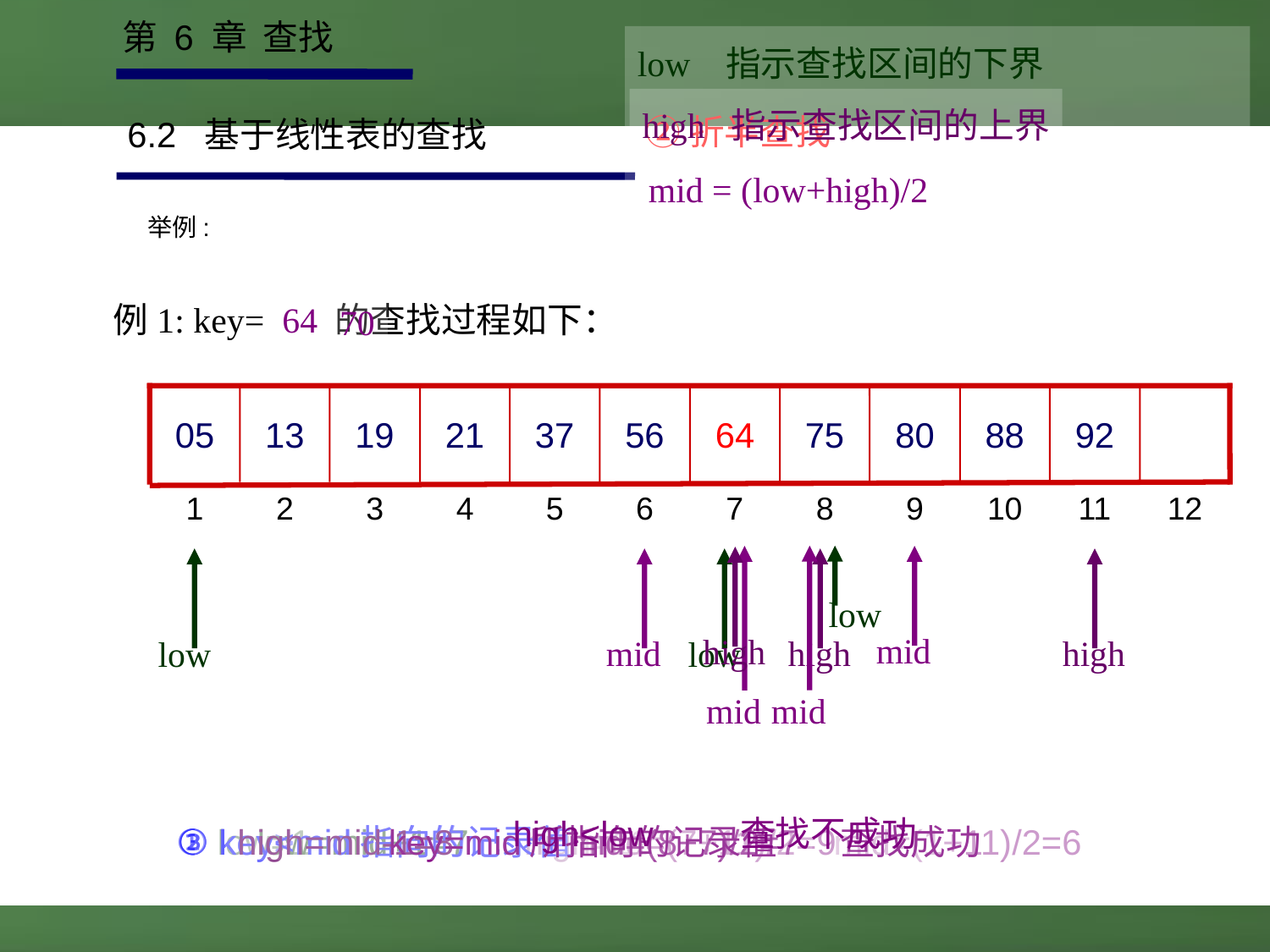

第 6 章  查找
low   指示查找区间的下界

high  指示查找区间的上界
②折半查找
6.2  基于线性表的查找
mid = (low+high)/2

举例:
例1: key=  64 的查找过程如下：
70
05

13

19

21

37

56

64

75

80

88

92

1

2
3
4
5
6
7
8
9
10
11
12

low

mid

mid

mid

high

low

mid

low

high

high
high<low        查找不成功
① low=1
② key>mid指向的记录值
③ key<mid指向的记录值
key=mid所指向的记录值        查找成功
high=mid-1=8
low=mid+1=7
high=11
mid=(8+7)/2=7
mid=(7+11)/2=9
mid=(1+11)/2=6